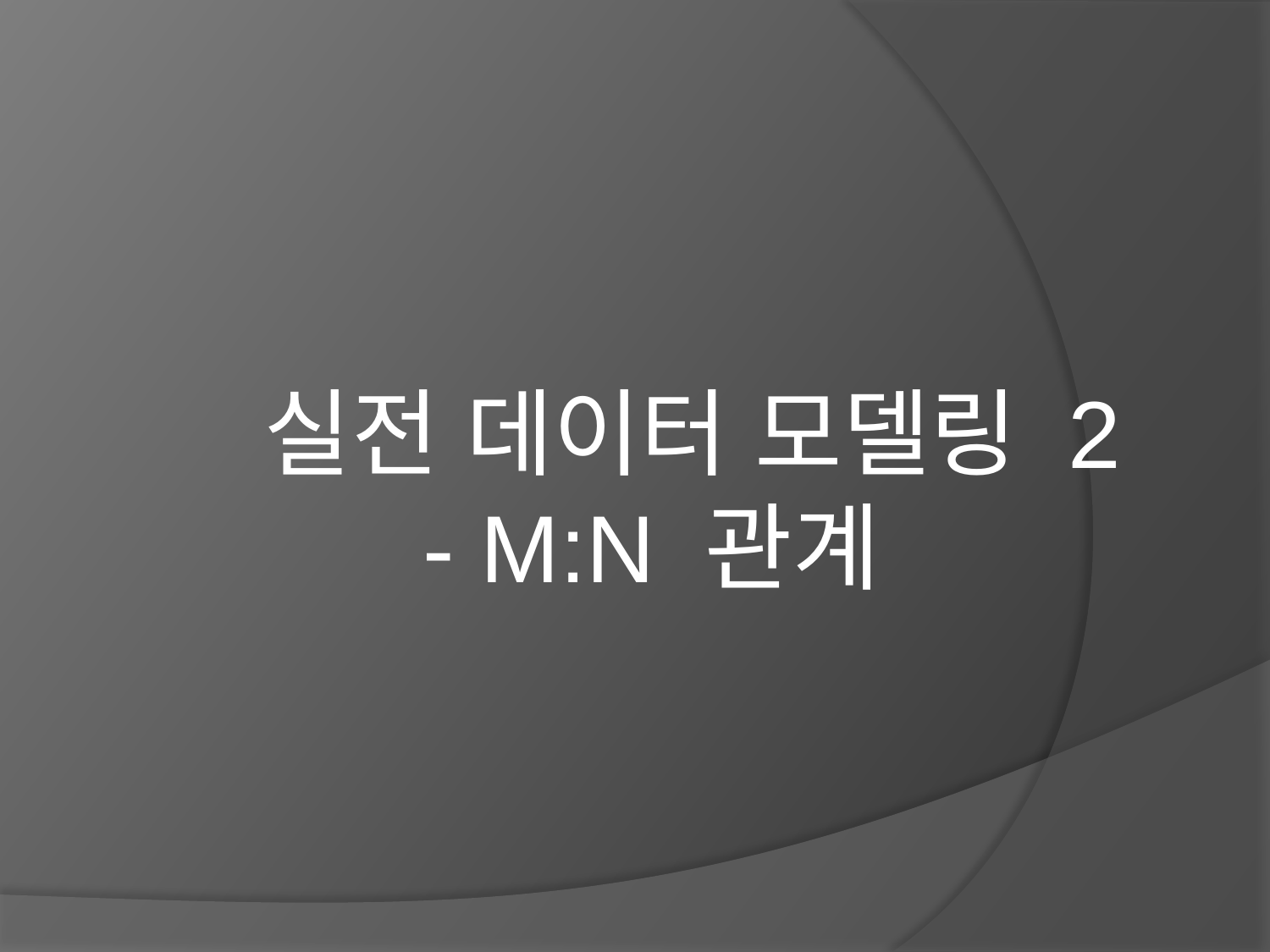

실전 데이터 모델링 2
      - M:N 관계